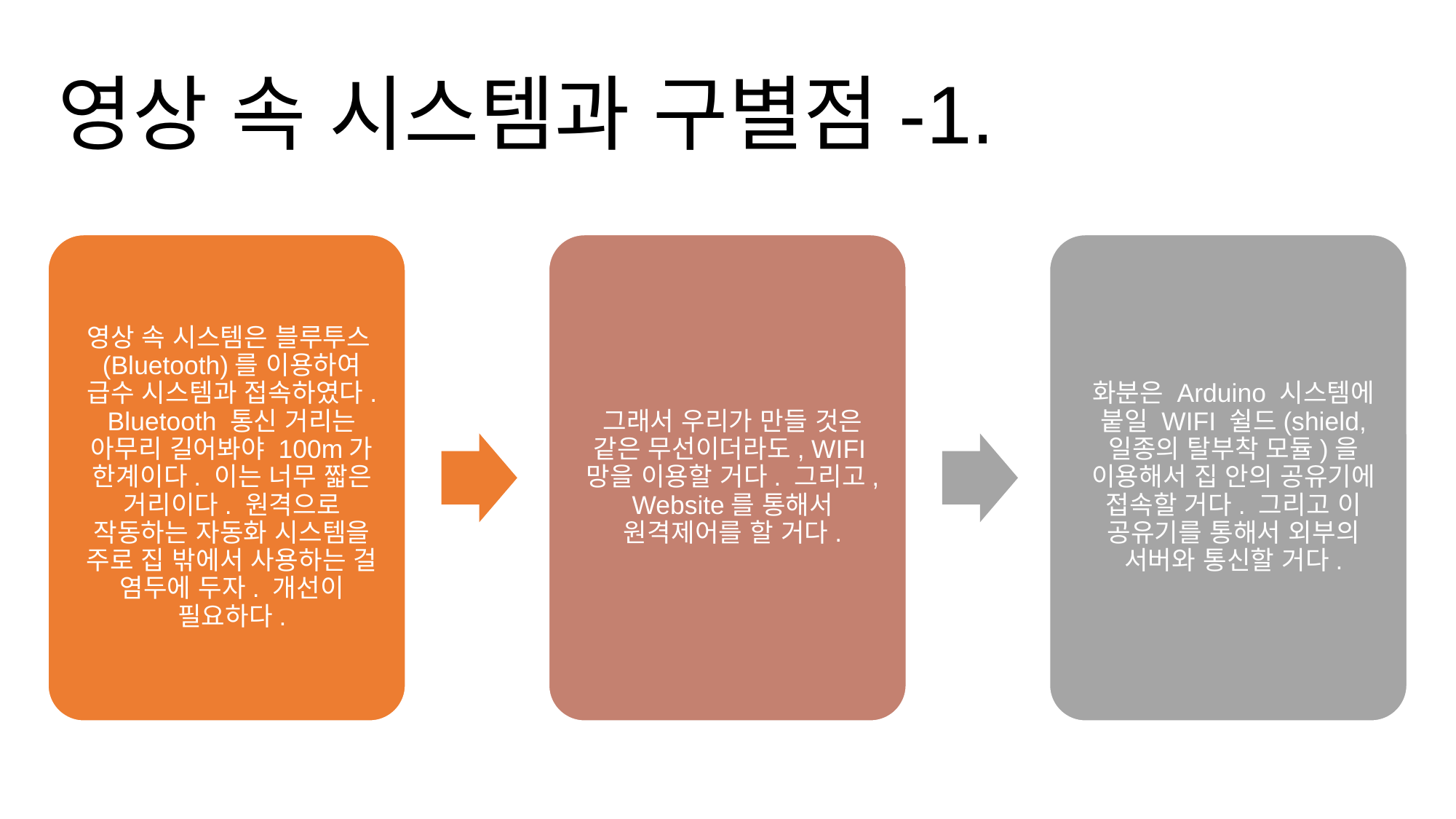

# 영상 속 시스템과 구별점-1.
영상 속 시스템은 블루투스(Bluetooth)를 이용하여 급수 시스템과 접속하였다. Bluetooth 통신 거리는 아무리 길어봐야 100m가 한계이다. 이는 너무 짧은 거리이다. 원격으로 작동하는 자동화 시스템을 주로 집 밖에서 사용하는 걸 염두에 두자. 개선이 필요하다.

그래서 우리가 만들 것은 같은 무선이더라도, WIFI망을 이용할 거다. 그리고, Website를 통해서 원격제어를 할 거다.

화분은 Arduino 시스템에 붙일 WIFI 쉴드(shield, 일종의 탈부착 모듈)을 이용해서 집 안의 공유기에 접속할 거다. 그리고 이 공유기를 통해서 외부의 서버와 통신할 거다.